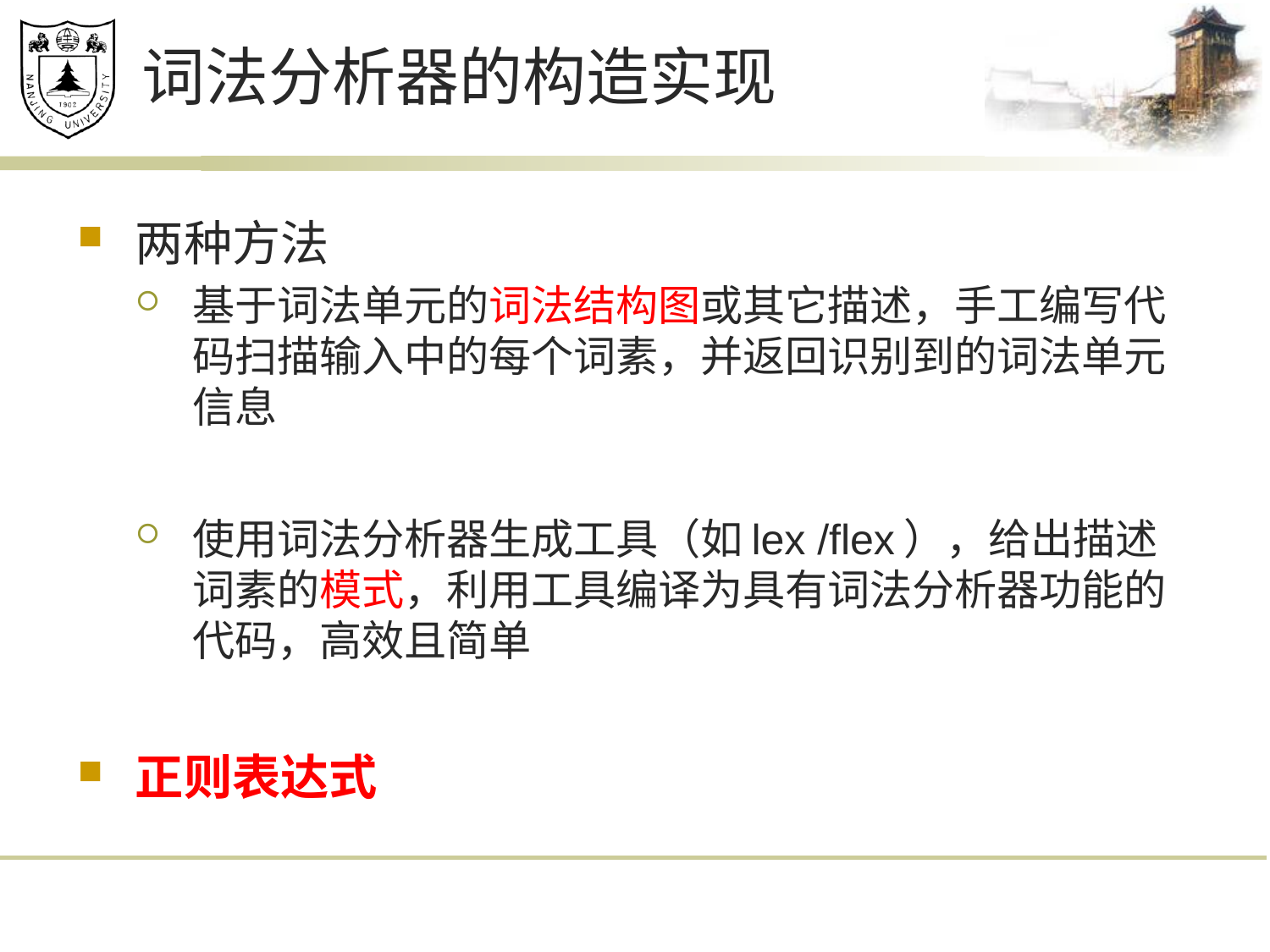

# 词法分析器的构造实现
两种方法
基于词法单元的词法结构图或其它描述，手工编写代码扫描输入中的每个词素，并返回识别到的词法单元信息

使用词法分析器生成工具（如lex /flex），给出描述词素的模式，利用工具编译为具有词法分析器功能的代码，高效且简单

正则表达式